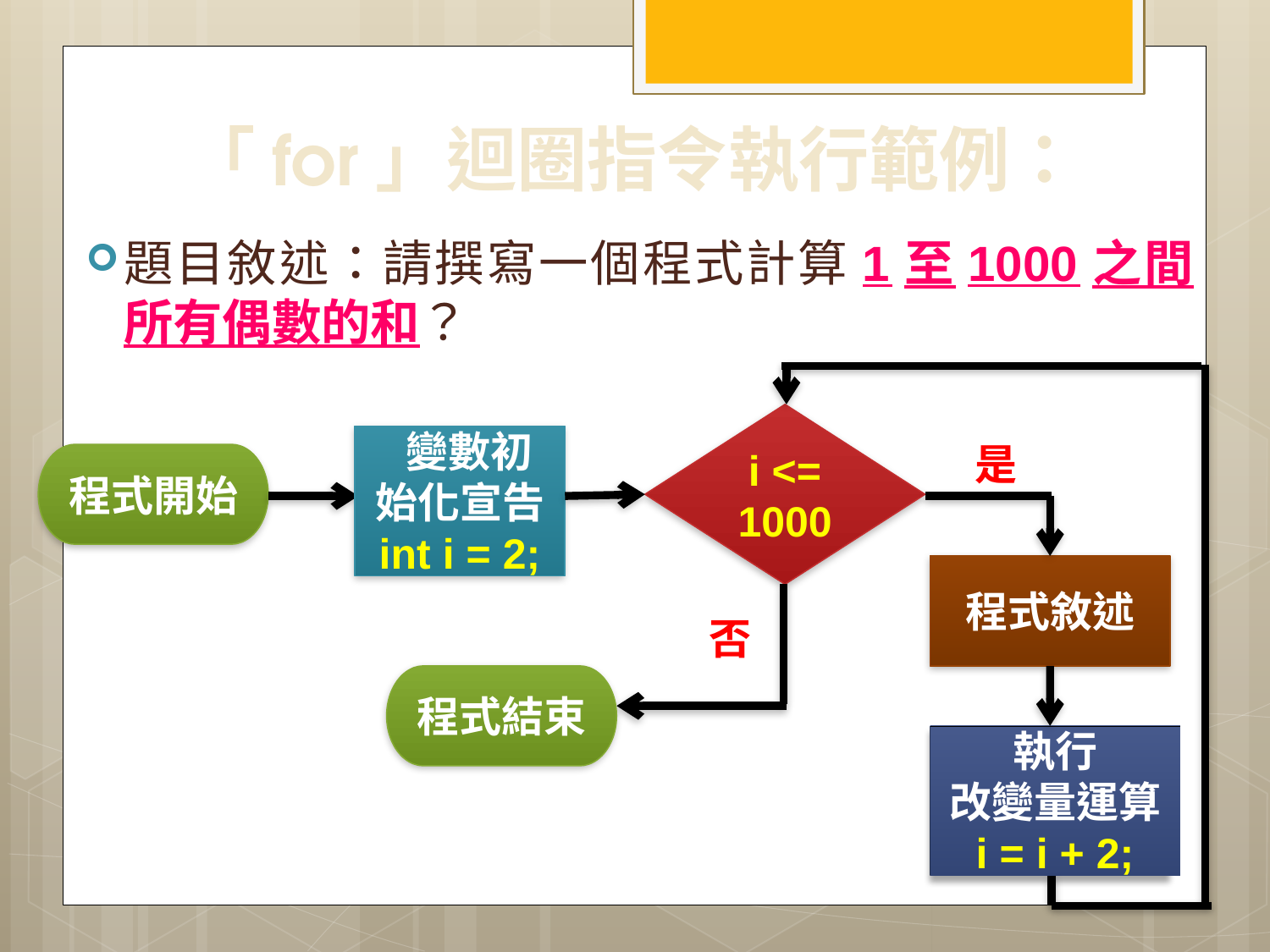

「for」迴圈指令執行範例：
題目敘述：請撰寫一個程式計算1至1000之間所有偶數的和？
i <= 1000
 變數初
始化宣告
int i = 2;
是
程式開始
程式敘述
否
程式結束
執行
改變量運算
i = i + 2;